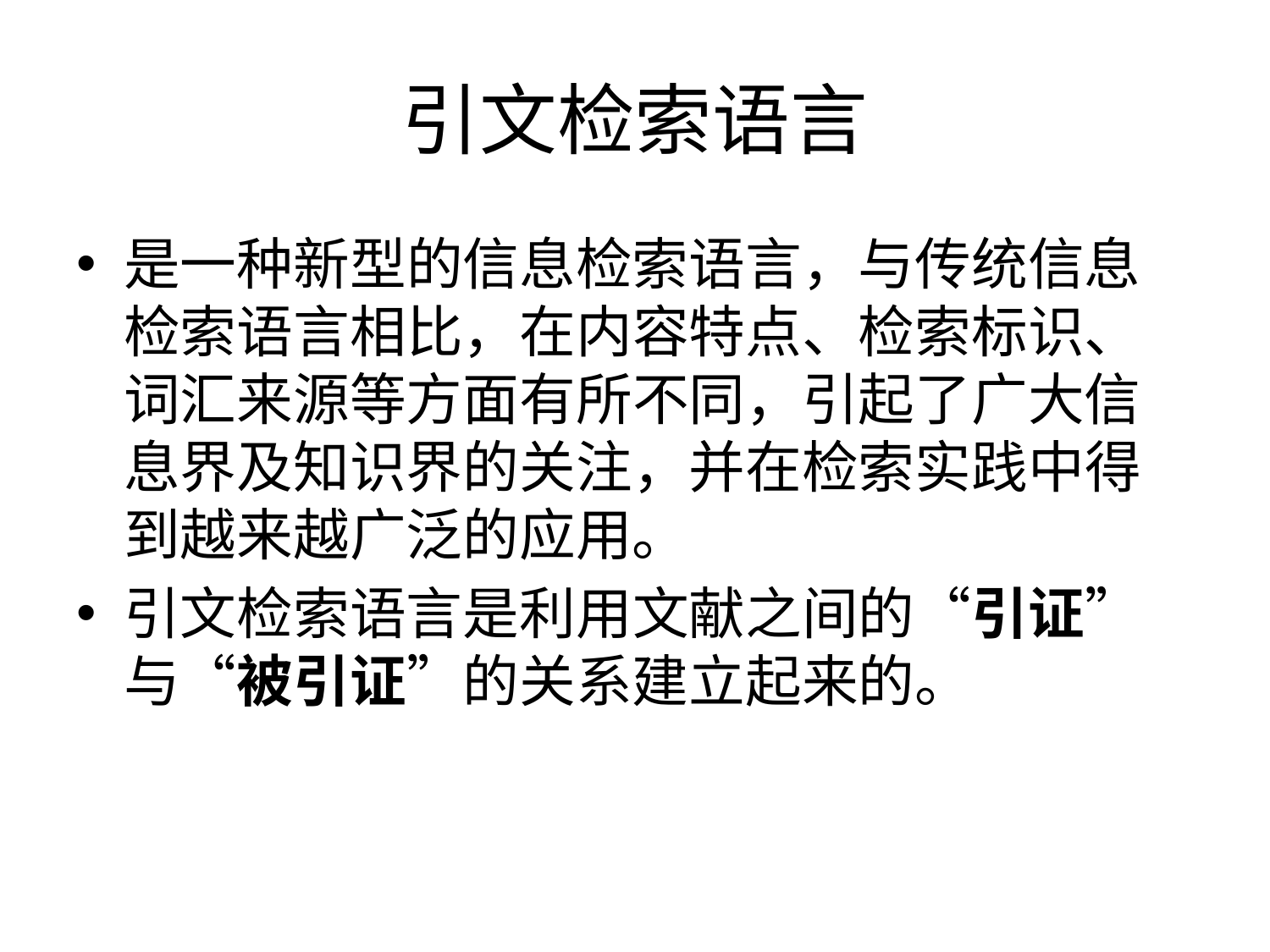

# 引文检索语言
是一种新型的信息检索语言，与传统信息检索语言相比，在内容特点、检索标识、词汇来源等方面有所不同，引起了广大信息界及知识界的关注，并在检索实践中得到越来越广泛的应用。
引文检索语言是利用文献之间的“引证”与“被引证”的关系建立起来的。